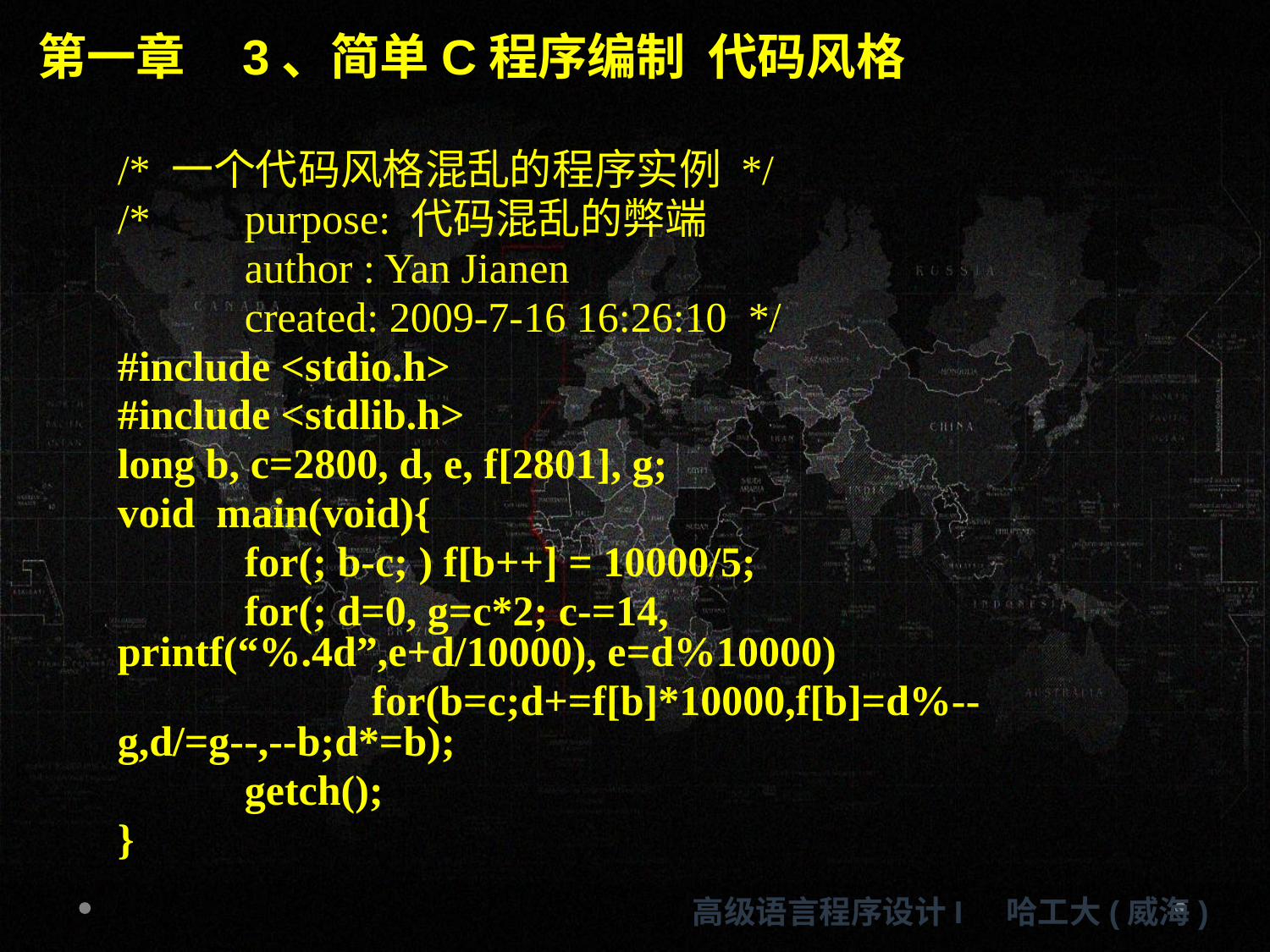

第一章    3、简单C程序编制  代码风格
/* 一个代码风格混乱的程序实例 */
/*	purpose: 代码混乱的弊端
	author : Yan Jianen
	created: 2009-7-16 16:26:10  */
#include <stdio.h>
#include <stdlib.h>
long b, c=2800, d, e, f[2801], g;
void  main(void){
	for(; b-c; ) f[b++] = 10000/5;
	for(; d=0, g=c*2; c-=14, printf(“%.4d”,e+d/10000), e=d%10000)
		for(b=c;d+=f[b]*10000,f[b]=d%--g,d/=g--,--b;d*=b);
	getch();
}